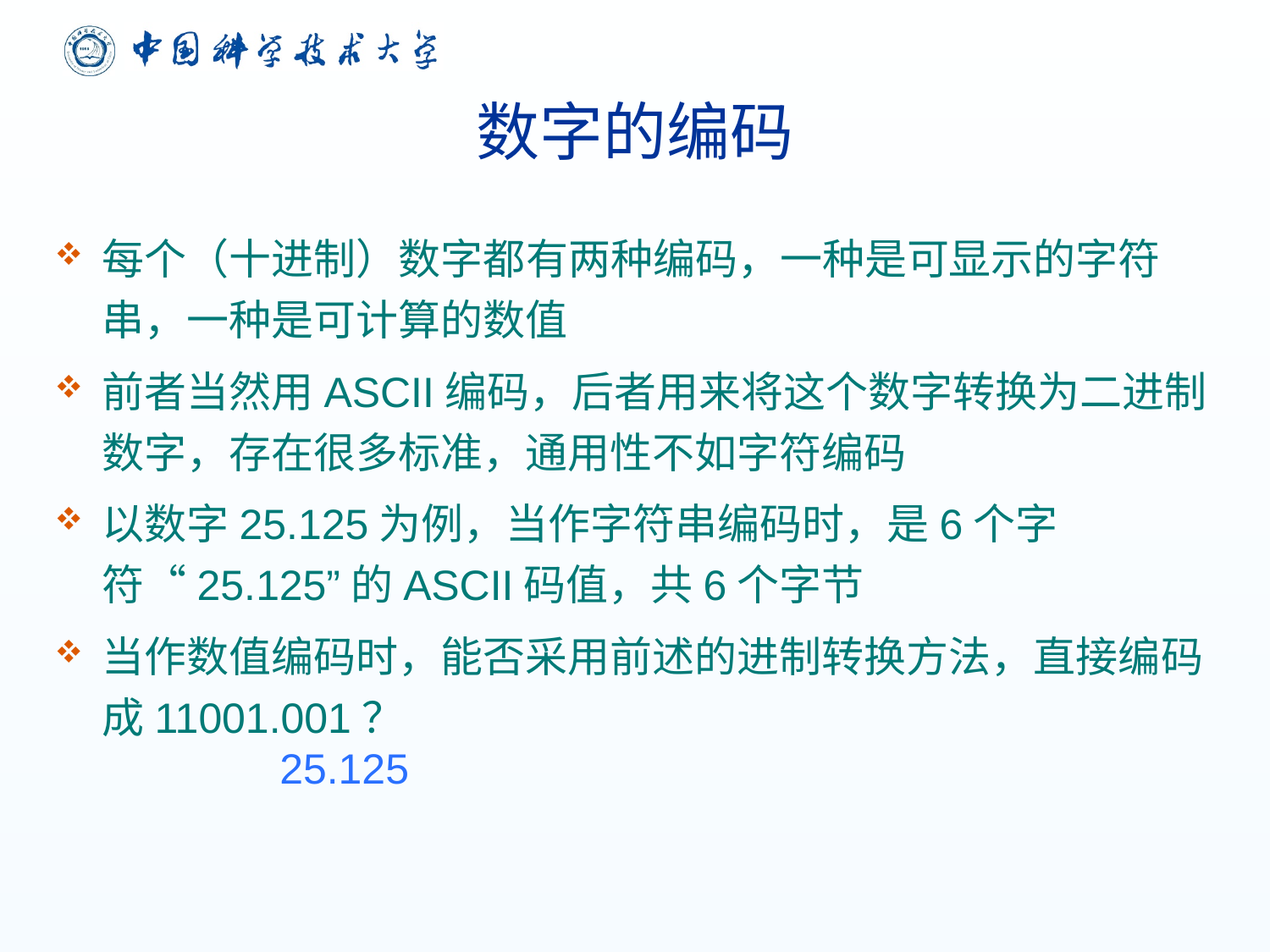

# 数字的编码
每个（十进制）数字都有两种编码，一种是可显示的字符串，一种是可计算的数值
前者当然用ASCII编码，后者用来将这个数字转换为二进制数字，存在很多标准，通用性不如字符编码
以数字25.125为例，当作字符串编码时，是6个字符“25.125”的ASCII码值，共6个字节
当作数值编码时，能否采用前述的进制转换方法，直接编码成11001.001？
                   25.125